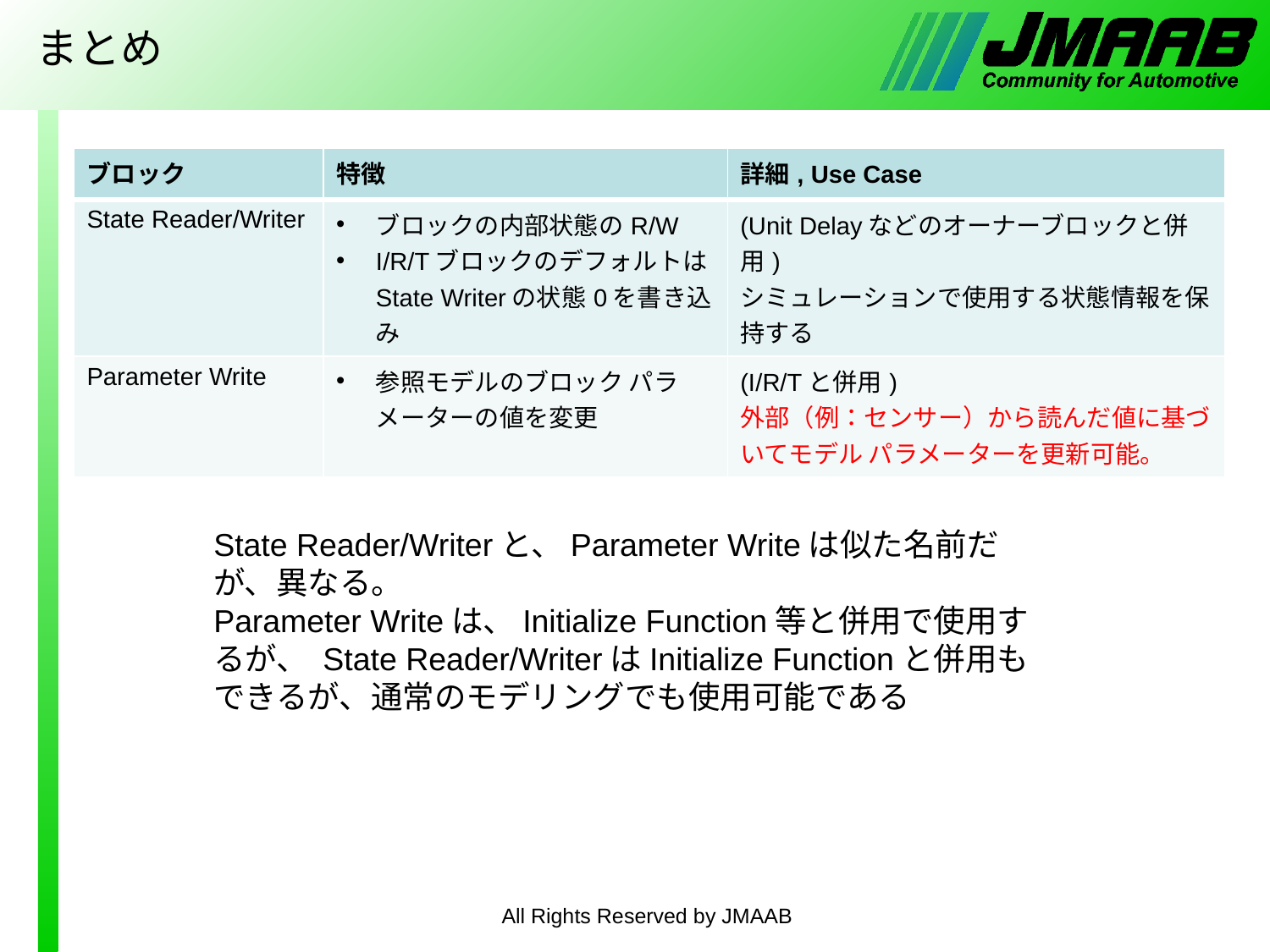

# まとめ
| ブロック | 特徴 | 詳細, Use Case |
| --- | --- | --- |
| State Reader/Writer | ブロックの内部状態のR/W I/R/TブロックのデフォルトはState Writerの状態0を書き込み | (Unit Delayなどのオーナーブロックと併用) シミュレーションで使用する状態情報を保持する |
| Parameter Write | 参照モデルのブロック パラメーターの値を変更 | (I/R/Tと併用) 外部（例：センサー）から読んだ値に基づいてモデル パラメーターを更新可能。 |
State Reader/Writerと、Parameter Writeは似た名前だが、異なる。
Parameter Writeは、Initialize Function等と併用で使用するが、 State Reader/WriterはInitialize Functionと併用もできるが、通常のモデリングでも使用可能である